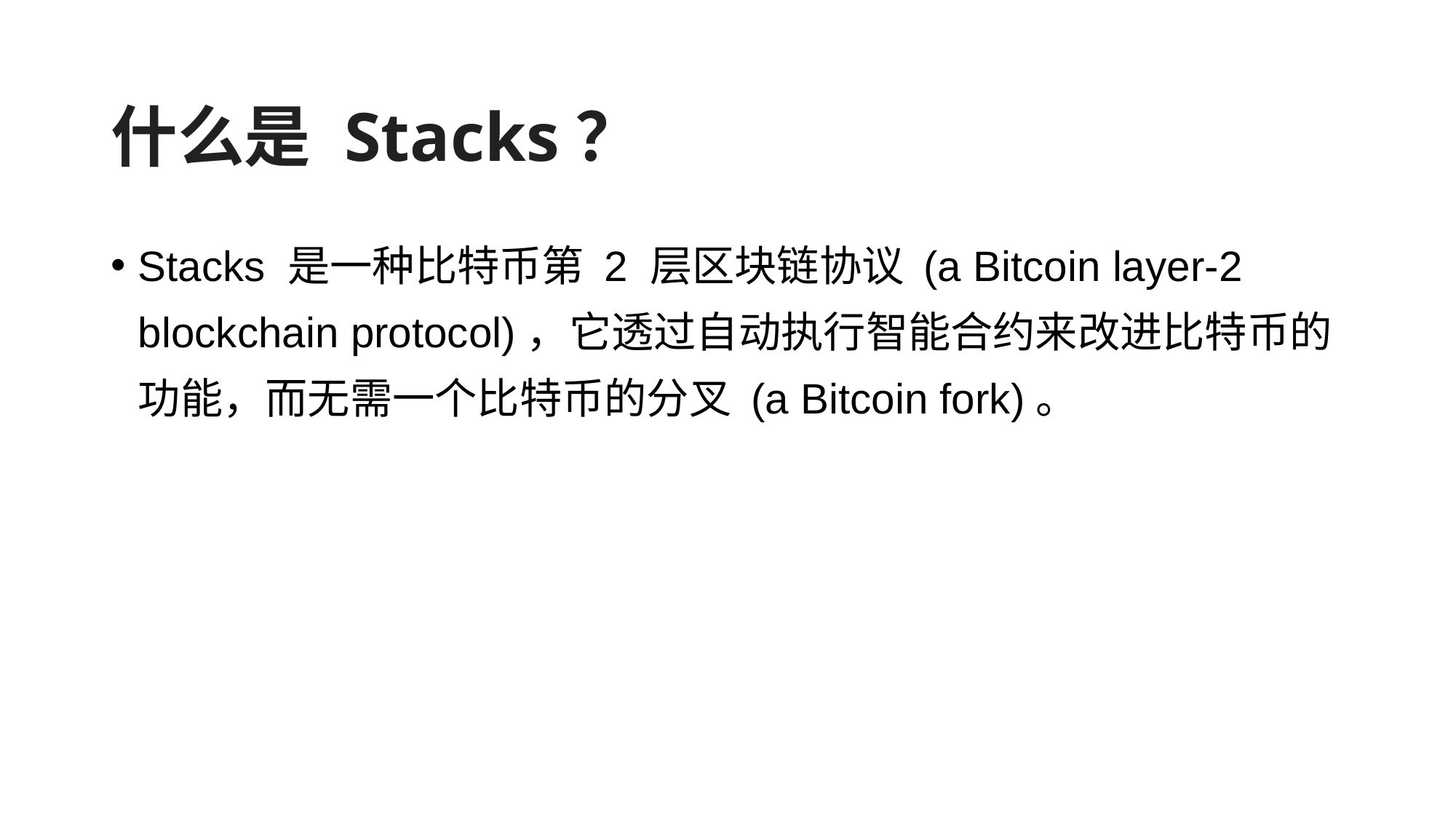

# 什么是 Stacks？
Stacks 是一种比特币第 2 层区块链协议 (a Bitcoin layer-2 blockchain protocol)，它透过自动执行智能合约来改进比特币的功能，而无需一个比特币的分叉 (a Bitcoin fork)。